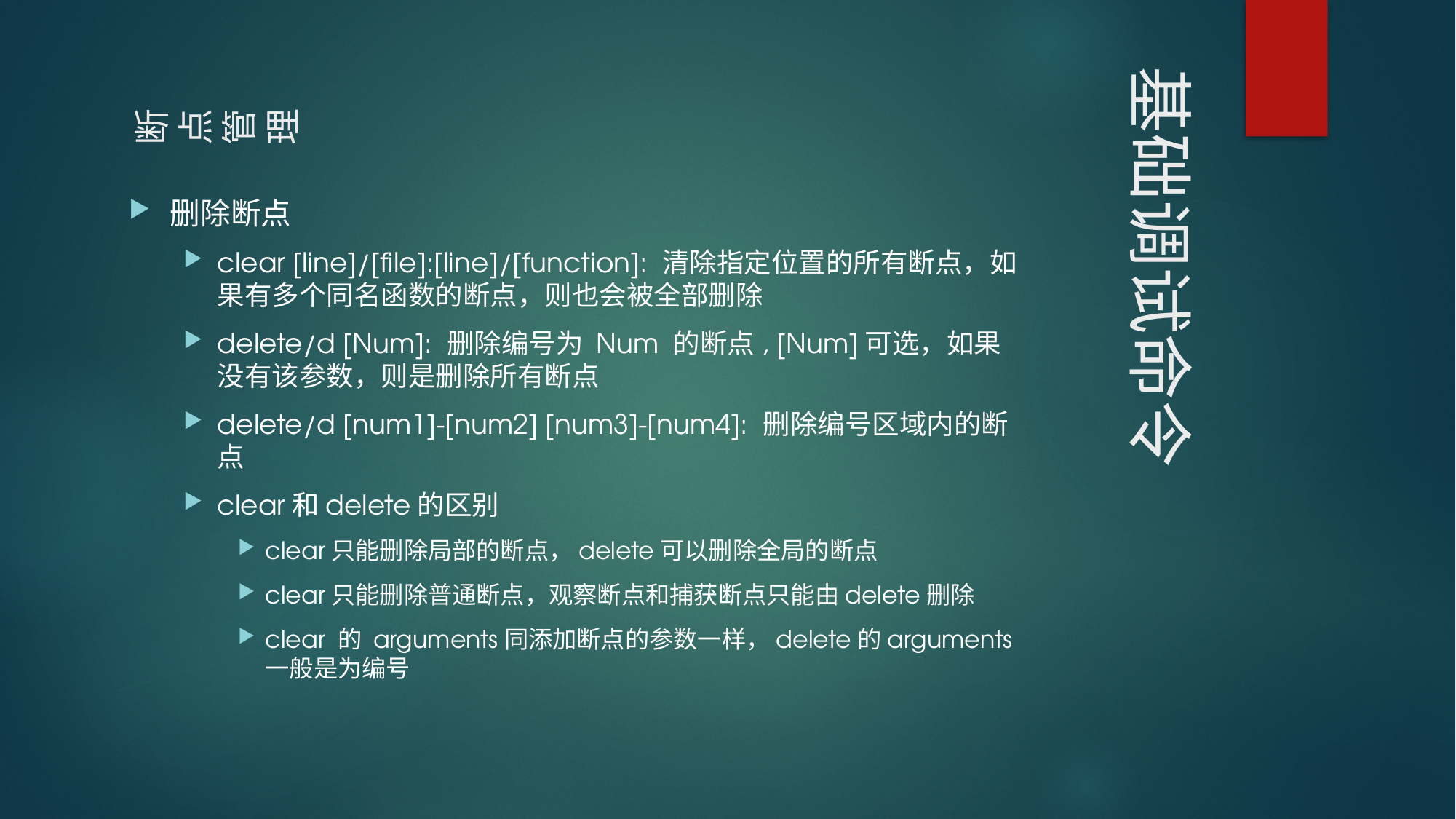

# 断点管理
基础调试命令
删除断点
clear [line]/[file]:[line]/[function]: 清除指定位置的所有断点，如果有多个同名函数的断点，则也会被全部删除
delete/d [Num]: 删除编号为 Num 的断点, [Num]可选，如果没有该参数，则是删除所有断点
delete/d [num1]-[num2] [num3]-[num4]: 删除编号区域内的断点
clear和delete的区别
clear只能删除局部的断点，delete可以删除全局的断点
clear只能删除普通断点，观察断点和捕获断点只能由delete删除
clear 的 arguments同添加断点的参数一样，delete的arguments一般是为编号